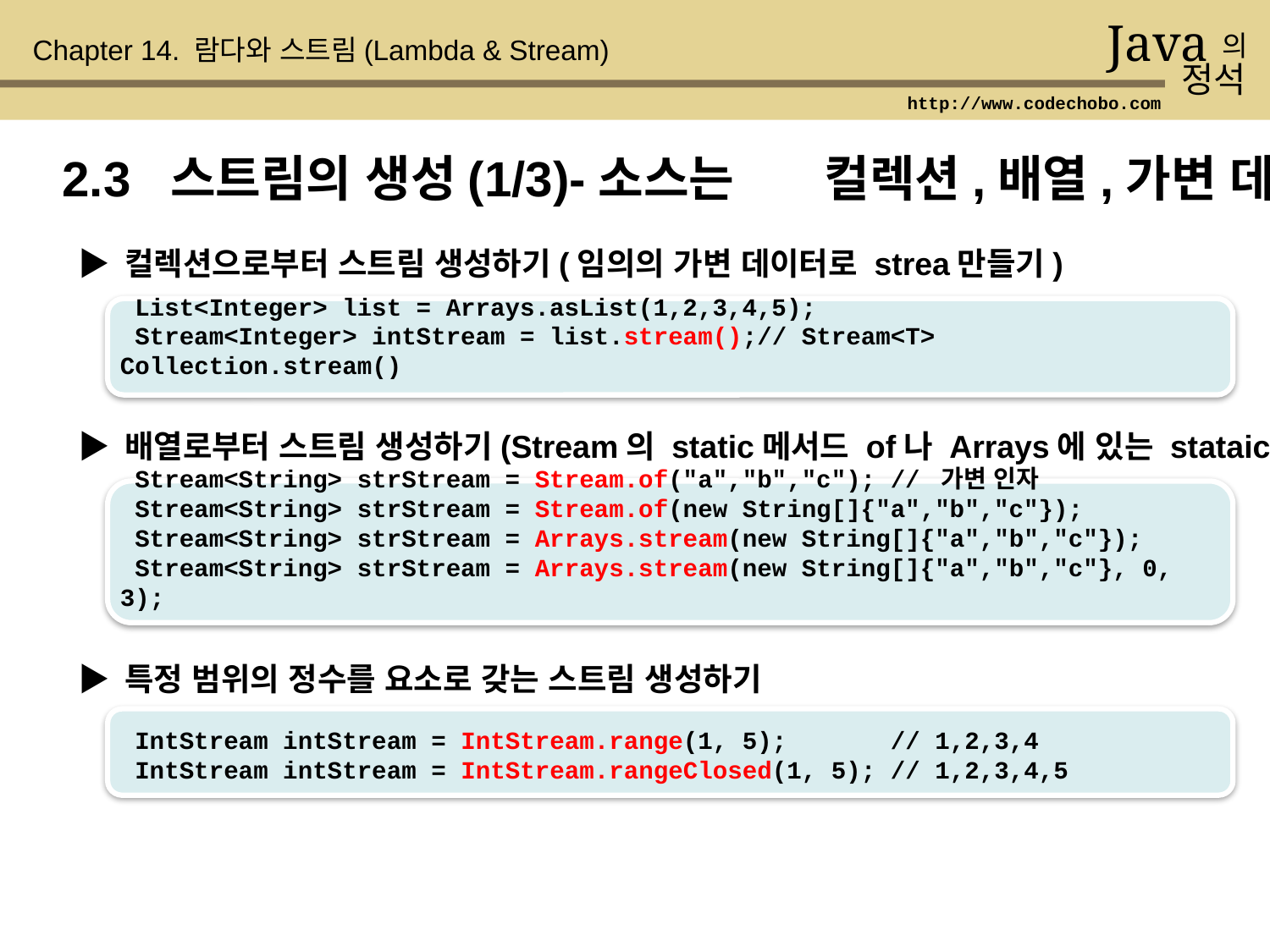

Java
의
정석
Chapter 14. 람다와 스트림(Lambda & Stream)

http://www.codechobo.com
2.3  스트림의 생성(1/3)-소스는 	컬렉션,배열,가변 데이터
▶ 컬렉션으로부터 스트림 생성하기(임의의 가변 데이터로 strea만들기)

 List<Integer> list = Arrays.asList(1,2,3,4,5);
 Stream<Integer> intStream = list.stream();// Stream<T> Collection.stream()
▶ 배열로부터 스트림 생성하기(Stream의 static메서드 of나 Arrays에 있는 stataic stream()

 Stream<String> strStream = Stream.of("a","b","c"); // 가변 인자
 Stream<String> strStream = Stream.of(new String[]{"a","b","c"});
 Stream<String> strStream = Arrays.stream(new String[]{"a","b","c"});
 Stream<String> strStream = Arrays.stream(new String[]{"a","b","c"}, 0, 3);
▶ 특정 범위의 정수를 요소로 갖는 스트림 생성하기

 IntStream intStream = IntStream.range(1, 5);       // 1,2,3,4
 IntStream intStream = IntStream.rangeClosed(1, 5); // 1,2,3,4,5